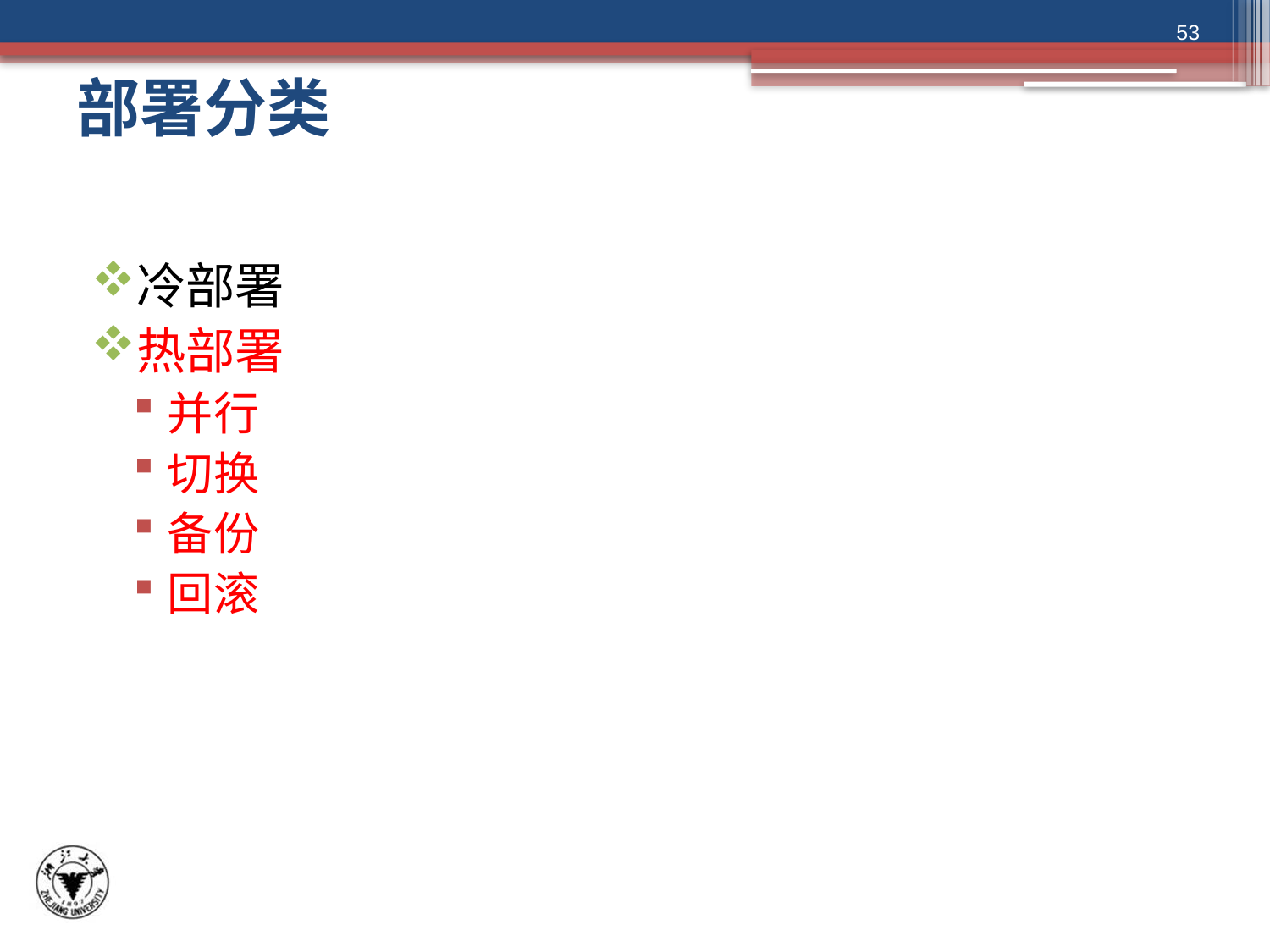

53
# 部署分类
冷部署
热部署
并行
切换
备份
回滚